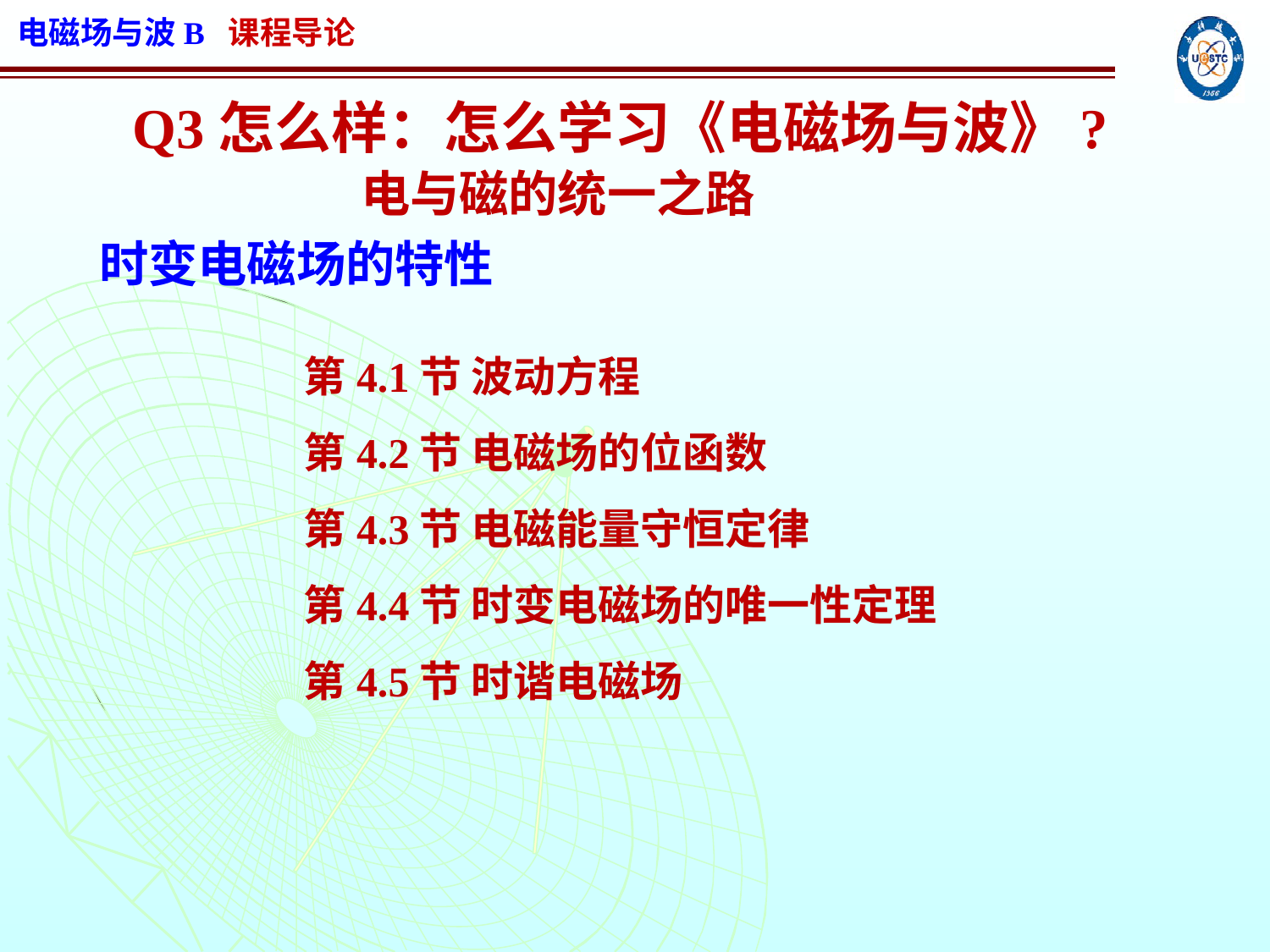

Q3怎么样：怎么学习《电磁场与波》?
电与磁的统一之路
时变电磁场的特性
第4.1节 波动方程
第4.2节 电磁场的位函数
第4.3节 电磁能量守恒定律
第4.4节 时变电磁场的唯一性定理
第4.5节 时谐电磁场